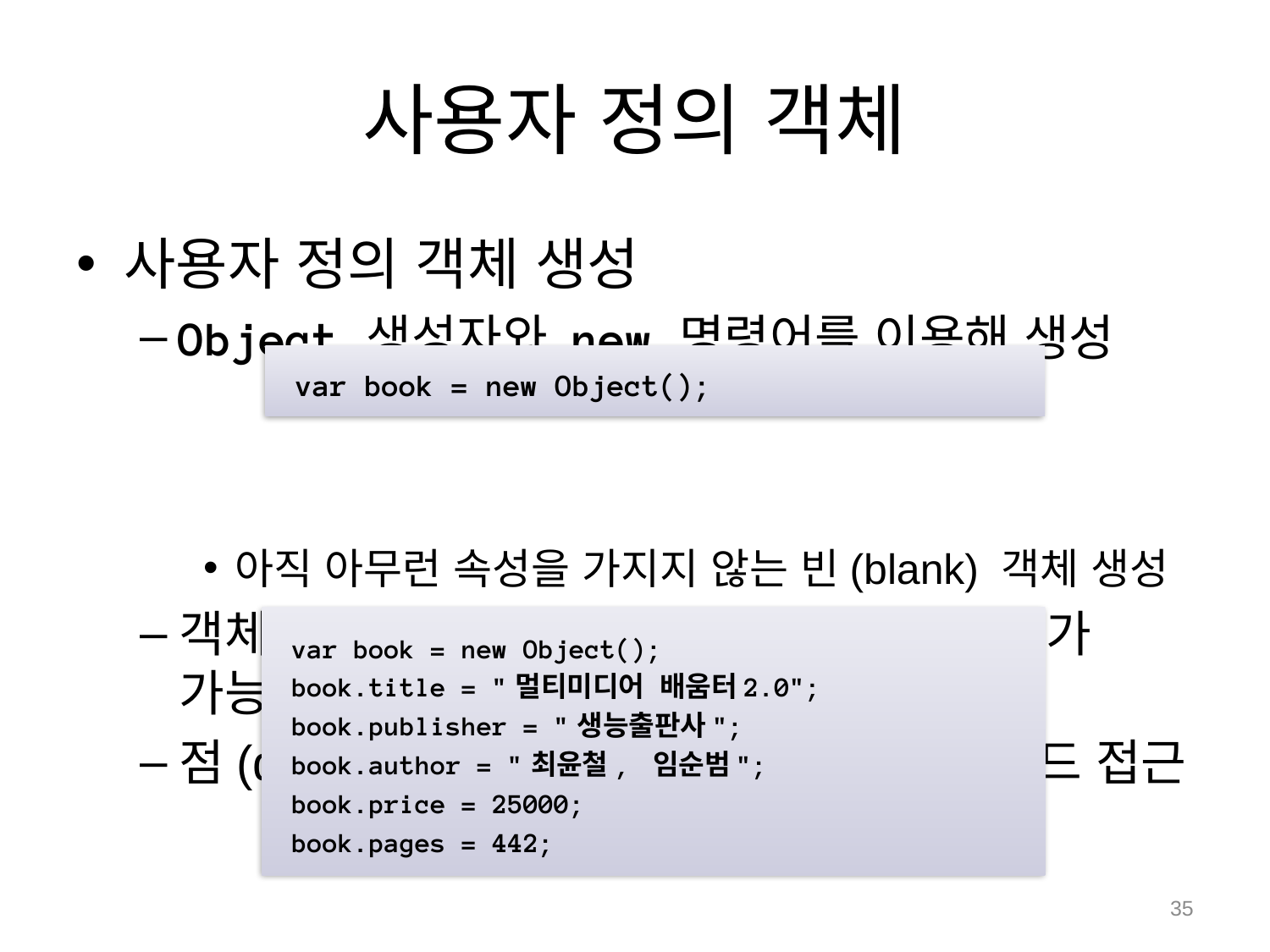

# 사용자 정의 객체
사용자 정의 객체 생성
Object 생성자와 new 명령어를 이용해 생성

아직 아무런 속성을 가지지 않는 빈(blank) 객체 생성
객체 생성 후 속성 및 메소드를 언제라도 추가 가능
점(dot, ".") 연산자를 붙혀서 속성과 메소드 접근

var book = new Object();
var book = new Object();
book.title = "멀티미디어 배움터2.0";
book.publisher = "생능출판사";
book.author = "최윤철, 임순범";
book.price = 25000;
book.pages = 442;
35